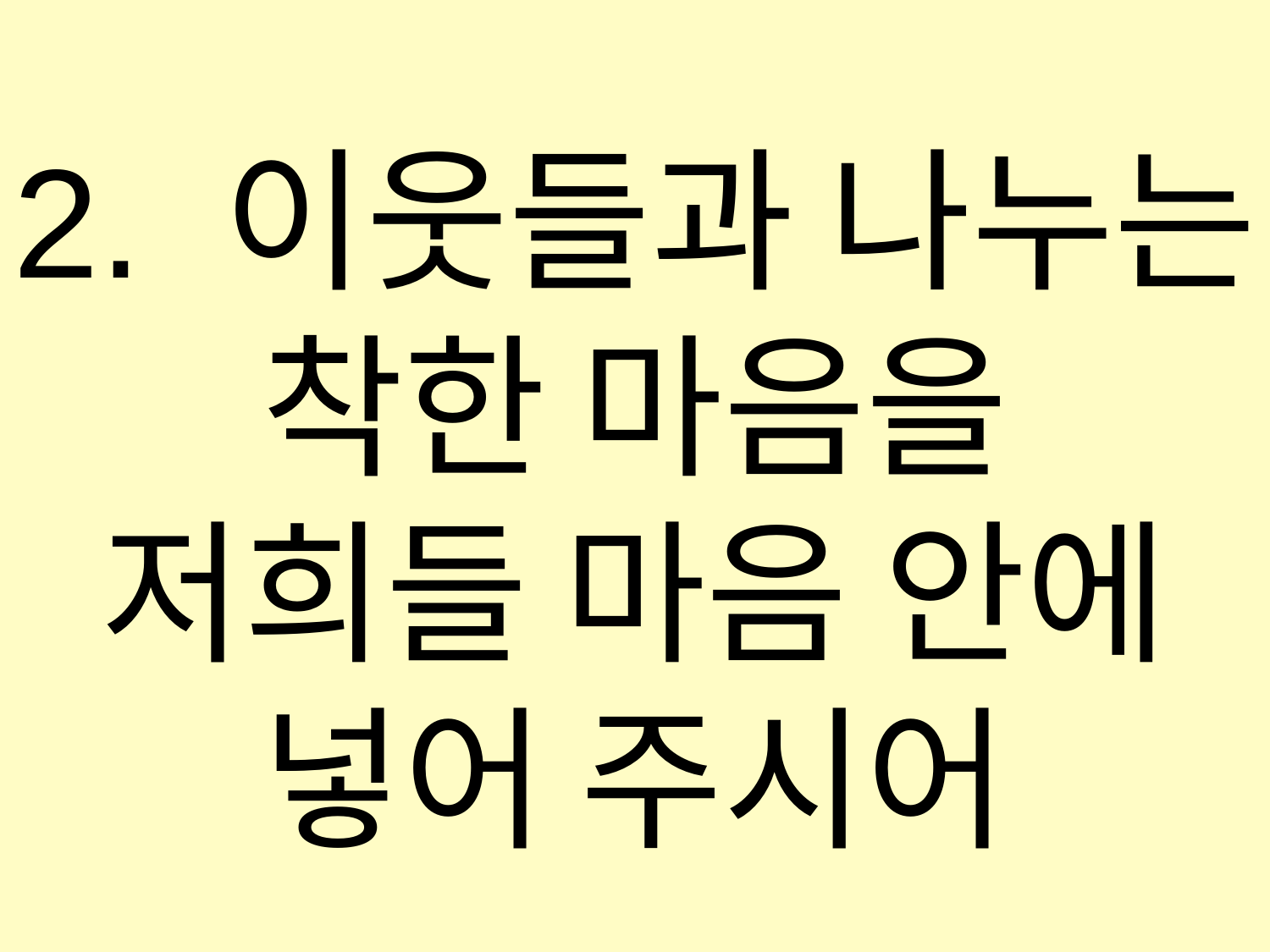

2. 이웃들과 나누는
착한 마음을
저희들 마음 안에
넣어 주시어